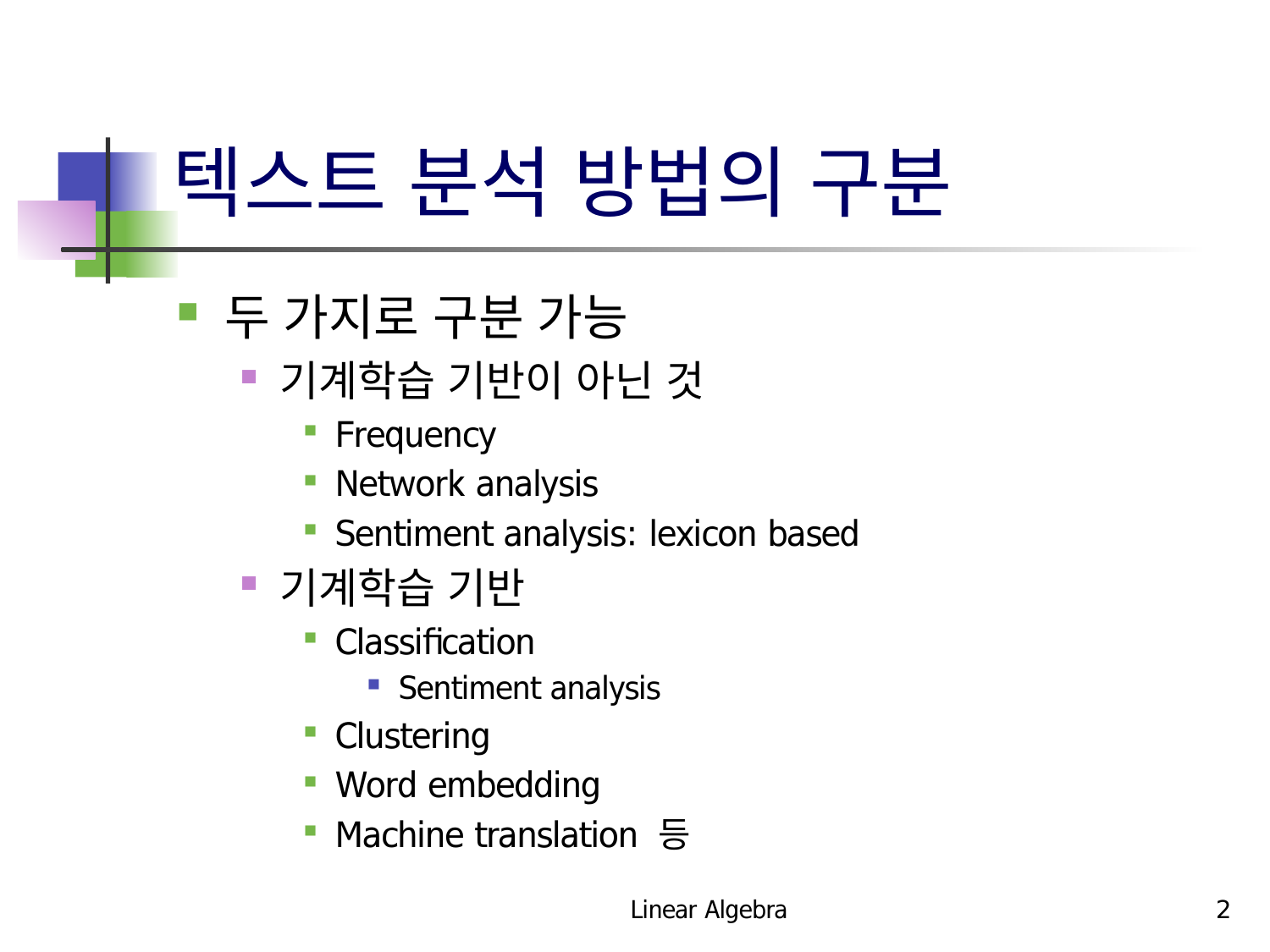

# 텍스트 분석 방법의 구분
두 가지로 구분 가능
기계학습 기반이 아닌 것
Frequency
Network analysis
Sentiment analysis: lexicon based
기계학습 기반
Classification
Sentiment analysis
Clustering
Word embedding
Machine translation 등

Linear Algebra
2